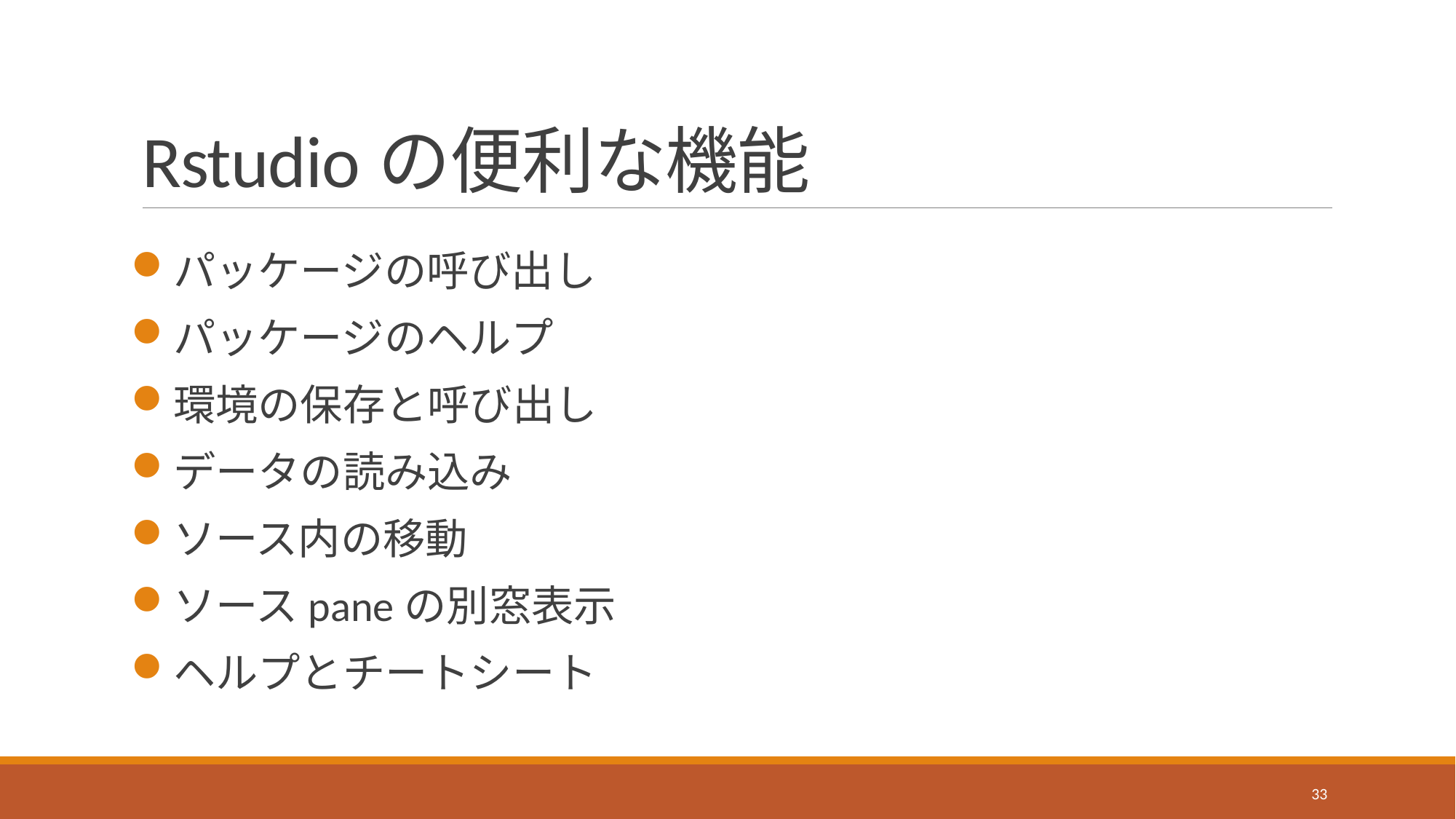

# Rstudioの便利な機能
パッケージの呼び出し
パッケージのヘルプ
環境の保存と呼び出し
データの読み込み
ソース内の移動
ソースpaneの別窓表示
ヘルプとチートシート

33